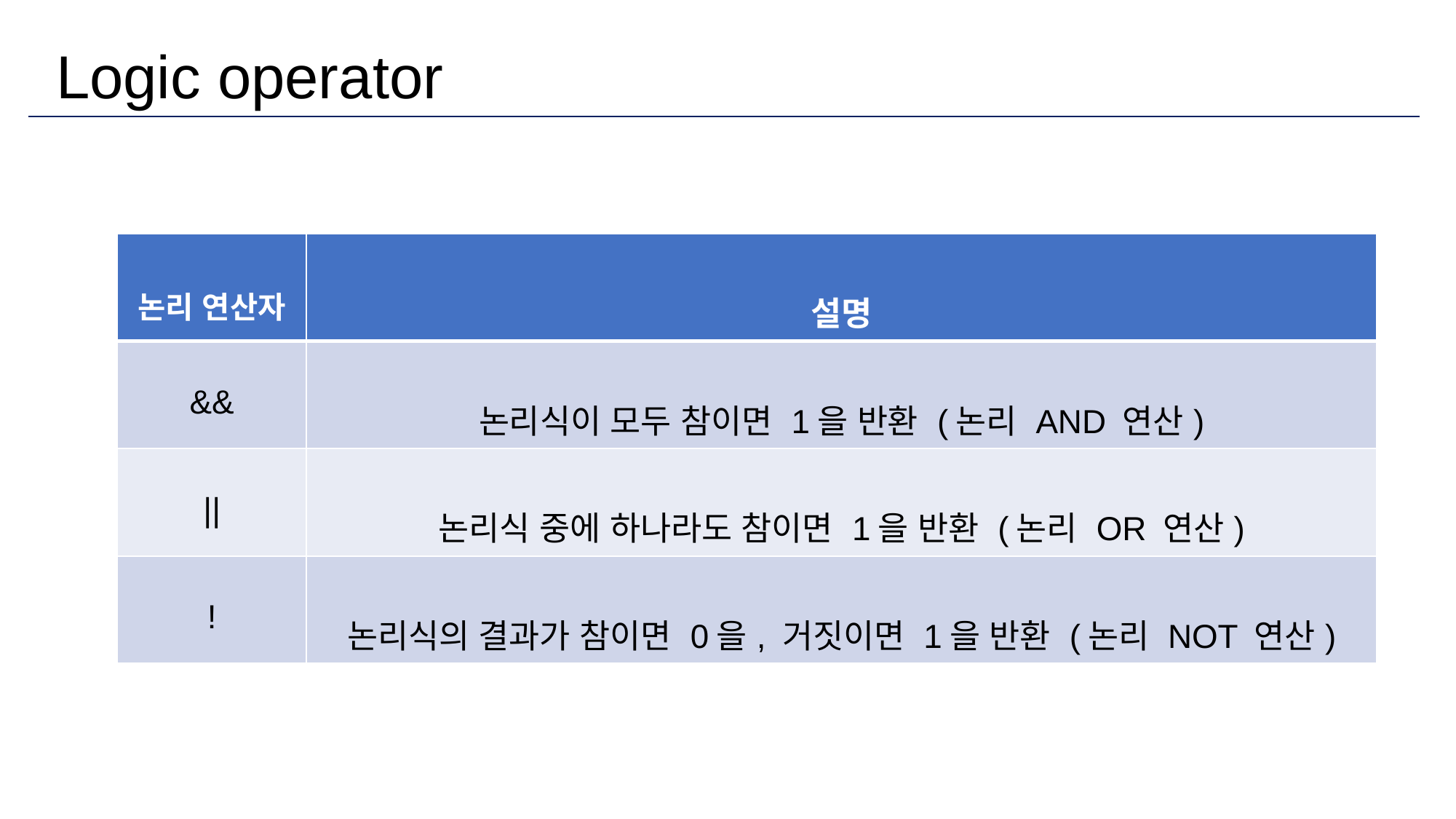

# Logic operator
| 논리 연산자 | 설명 |
| --- | --- |
| && | 논리식이 모두 참이면 1을 반환 (논리 AND 연산) |
| || | 논리식 중에 하나라도 참이면 1을 반환 (논리 OR 연산) |
| ! | 논리식의 결과가 참이면 0을, 거짓이면 1을 반환 (논리 NOT 연산) |